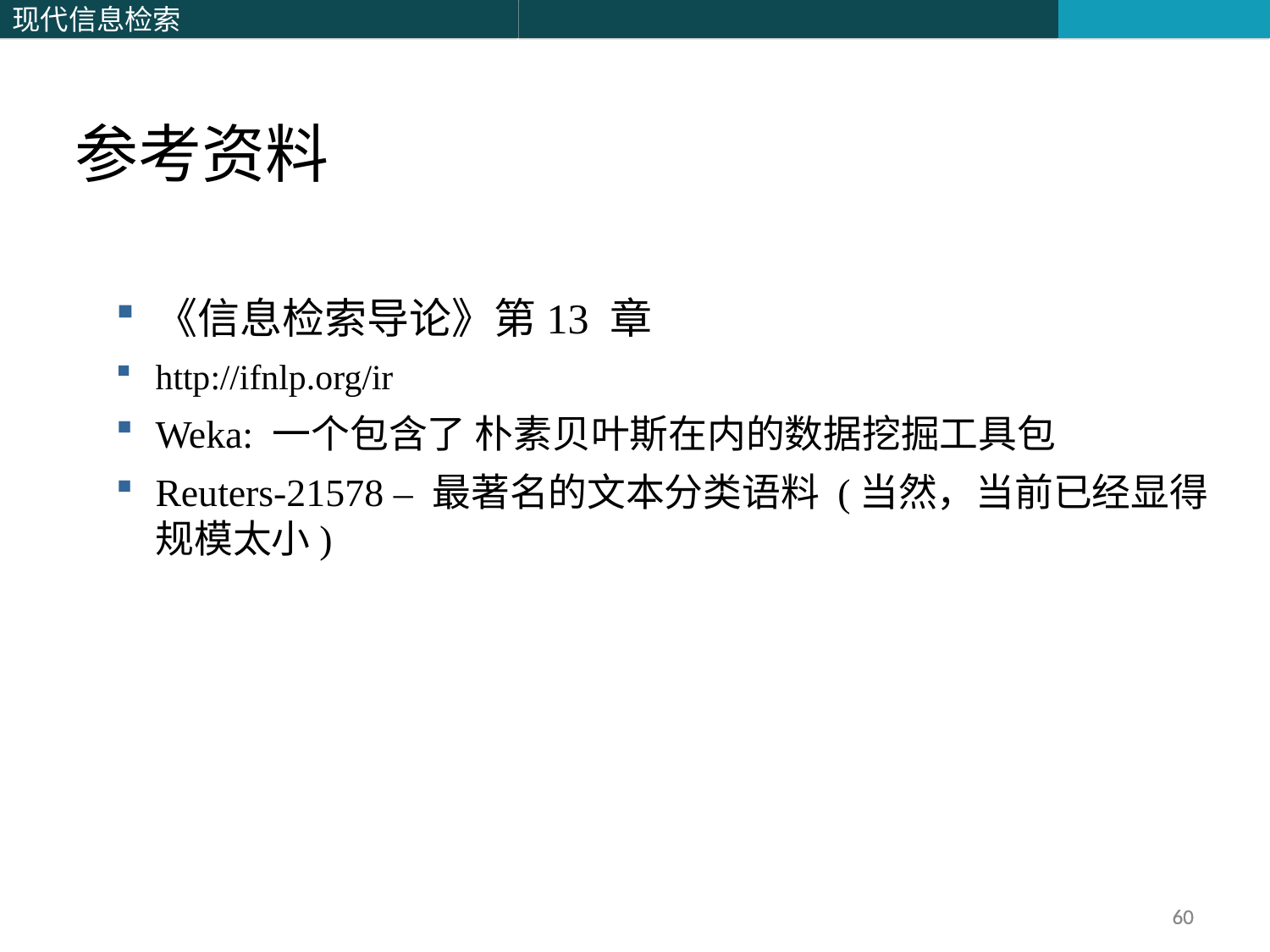

参考资料

《信息检索导论》第13 章
http://ifnlp.org/ir
Weka: 一个包含了 朴素贝叶斯在内的数据挖掘工具包
Reuters-21578 – 最著名的文本分类语料 (当然，当前已经显得规模太小)
60
60